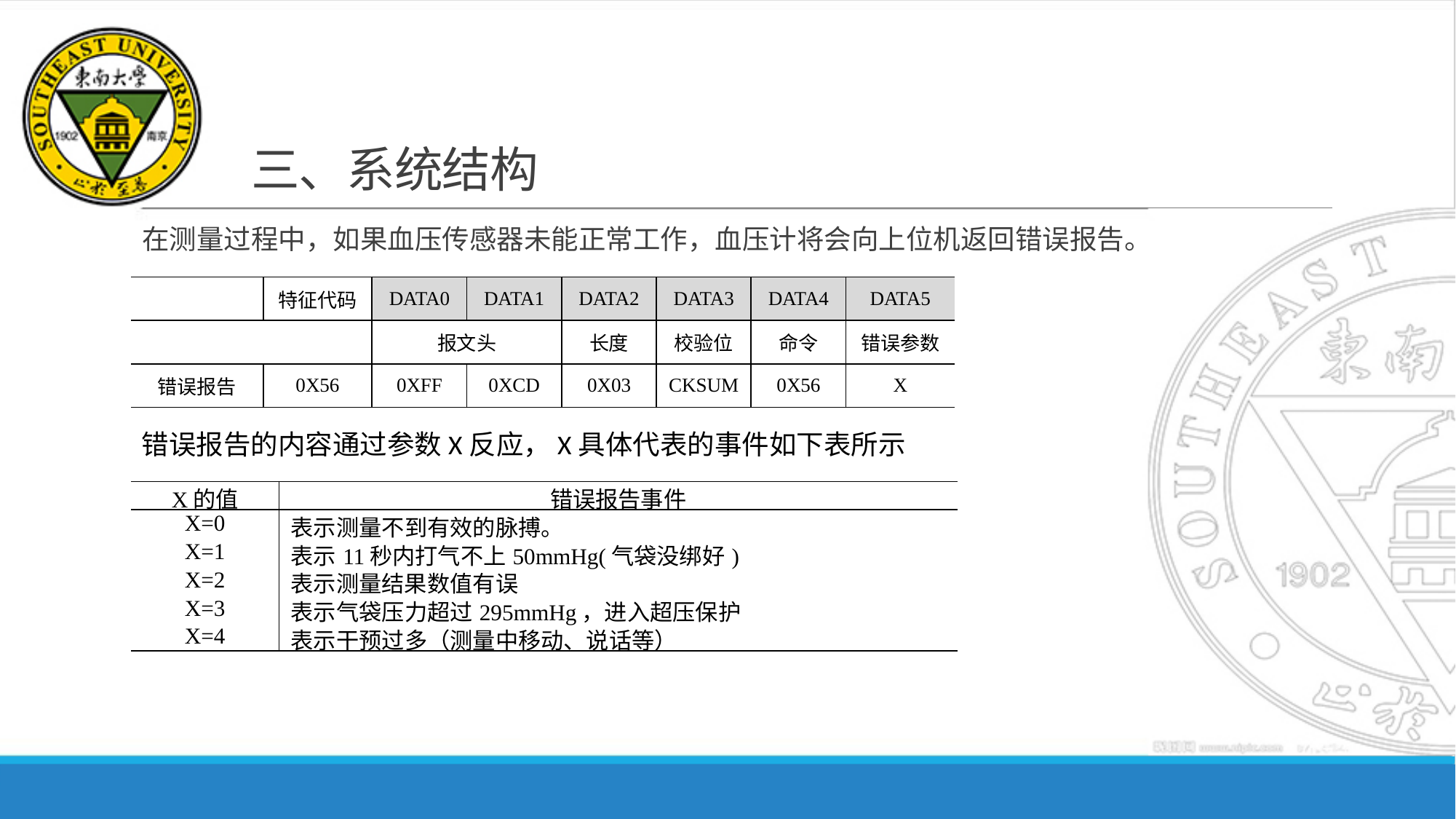

# 三、系统结构
在测量过程中，如果血压传感器未能正常工作，血压计将会向上位机返回错误报告。

|  | 特征代码 | DATA0 | DATA1 | DATA2 | DATA3 | DATA4 | DATA5 |
| --- | --- | --- | --- | --- | --- | --- | --- |
|  |  | 报文头 |  | 长度 | 校验位 | 命令 | 错误参数 |
| 错误报告 | 0X56 | 0XFF | 0XCD | 0X03 | CKSUM | 0X56 | X |
错误报告的内容通过参数X反应，X具体代表的事件如下表所示
| X的值 | 错误报告事件 |
| --- | --- |
| X=0 | 表示测量不到有效的脉搏。 |
| X=1 | 表示11秒内打气不上50mmHg(气袋没绑好) |
| X=2 | 表示测量结果数值有误 |
| X=3 | 表示气袋压力超过295mmHg，进入超压保护 |
| X=4 | 表示干预过多（测量中移动、说话等） |